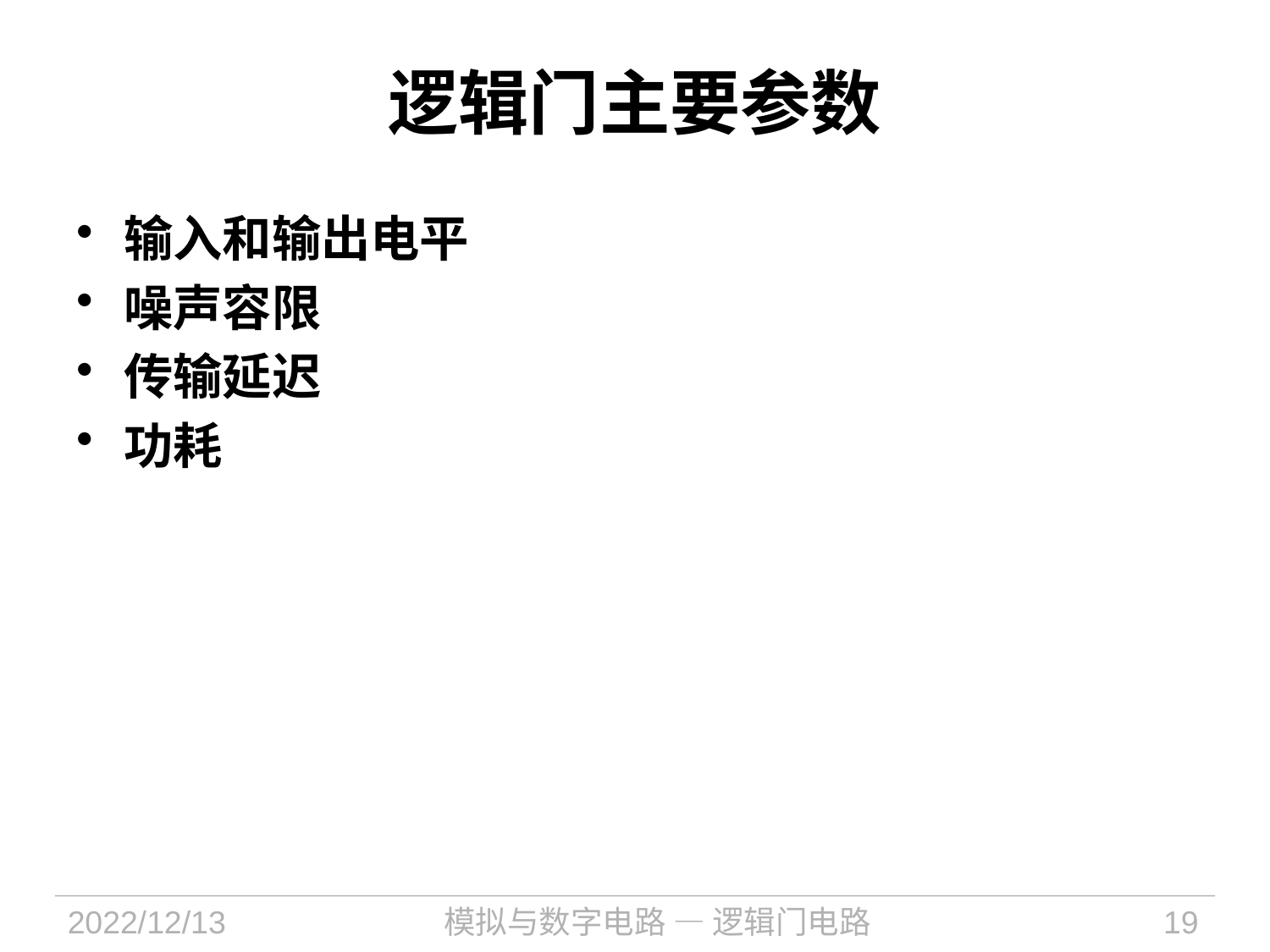

# 逻辑门主要参数
输入和输出电平
噪声容限
传输延迟
功耗
2022/12/13
模拟与数字电路 — 逻辑门电路
19